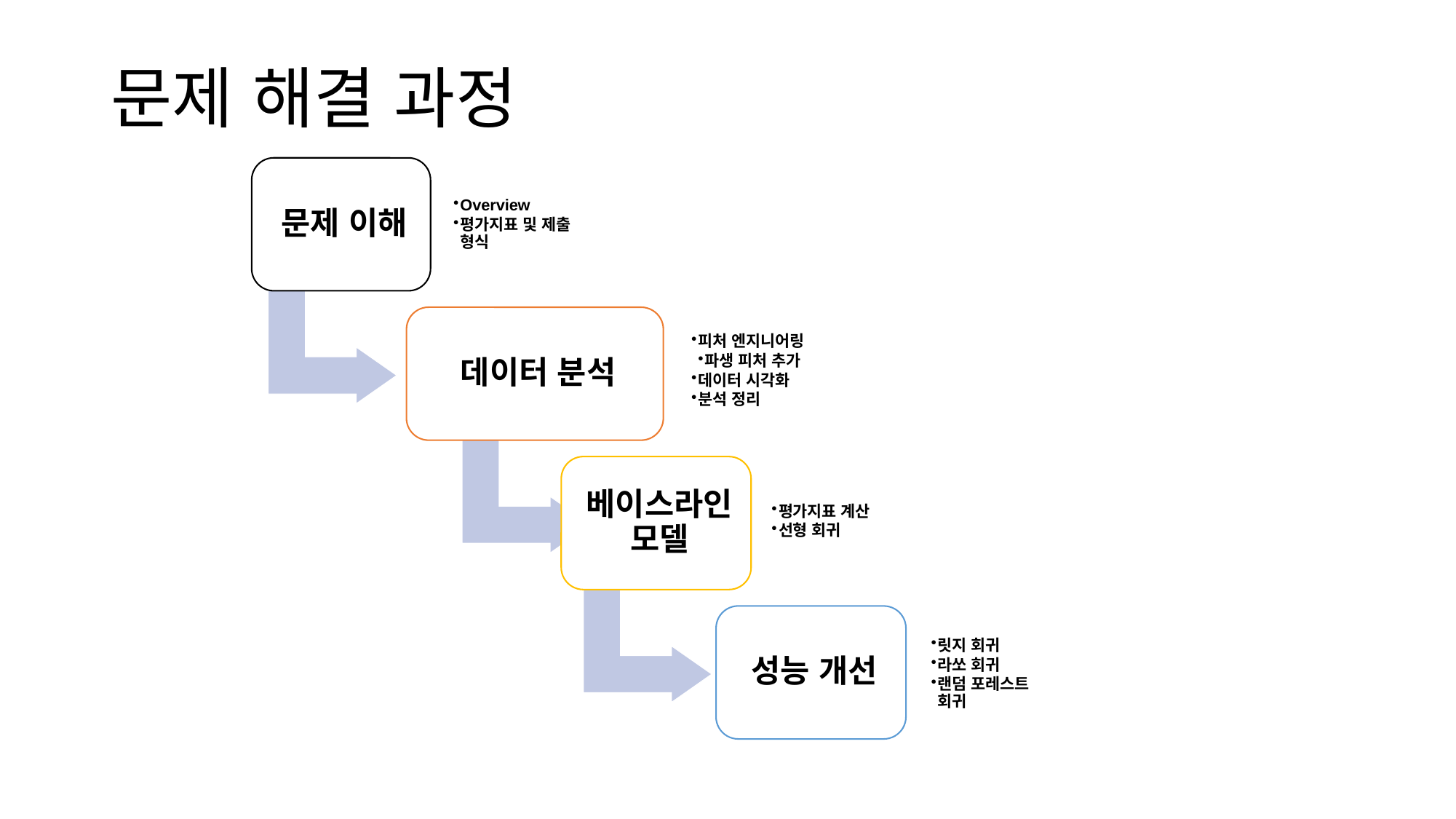

# 문제 해결 과정
문제 이해
Overview
평가지표 및 제출 형식
데이터 분석
피처 엔지니어링
파생 피처 추가
데이터 시각화
분석 정리
베이스라인 모델
평가지표 계산
선형 회귀
성능 개선
릿지 회귀
라쏘 회귀
랜덤 포레스트 회귀